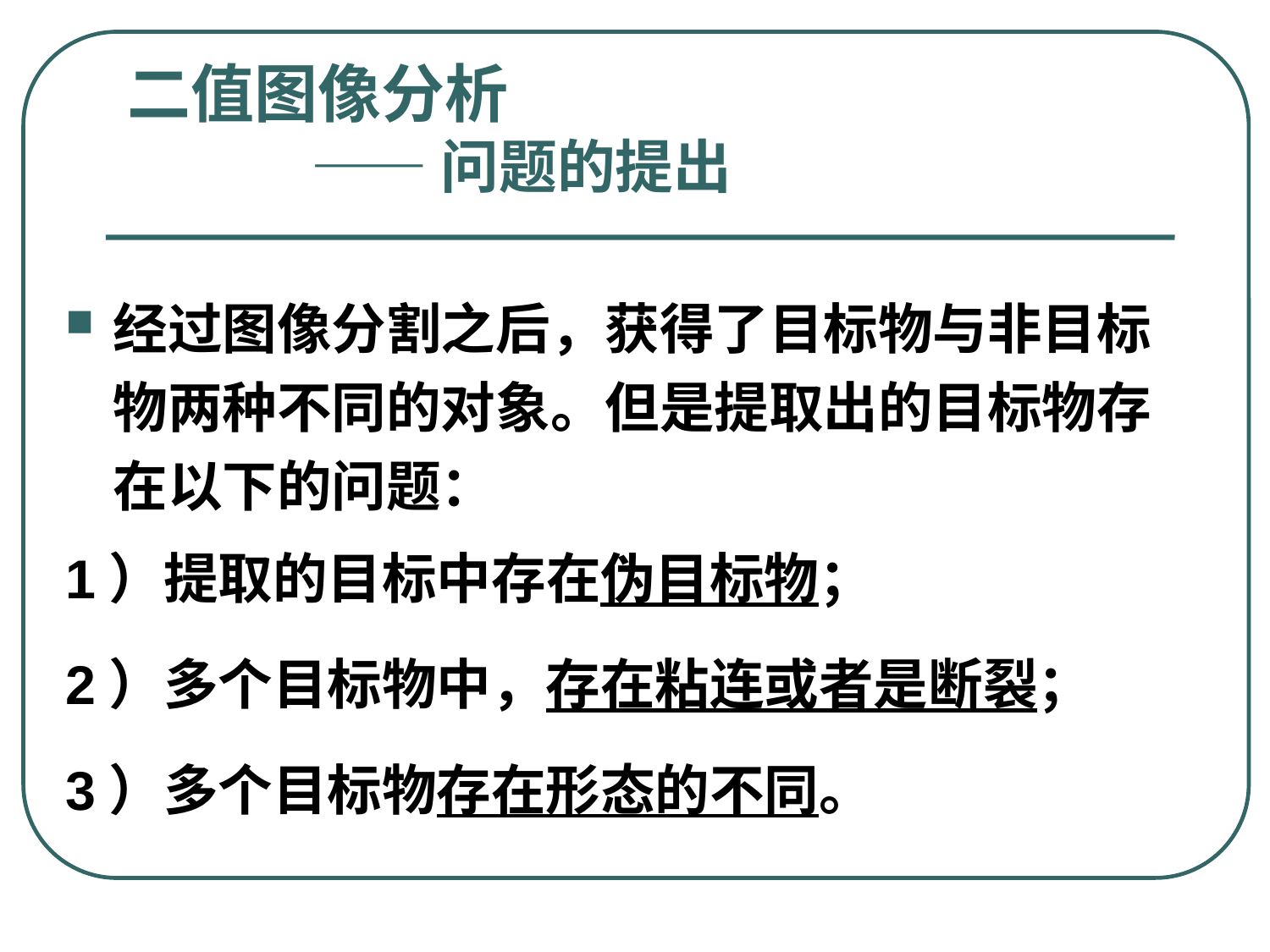

# 二值图像分析 —— 问题的提出
经过图像分割之后，获得了目标物与非目标物两种不同的对象。但是提取出的目标物存在以下的问题：
1）提取的目标中存在伪目标物；
2）多个目标物中，存在粘连或者是断裂；
3）多个目标物存在形态的不同。